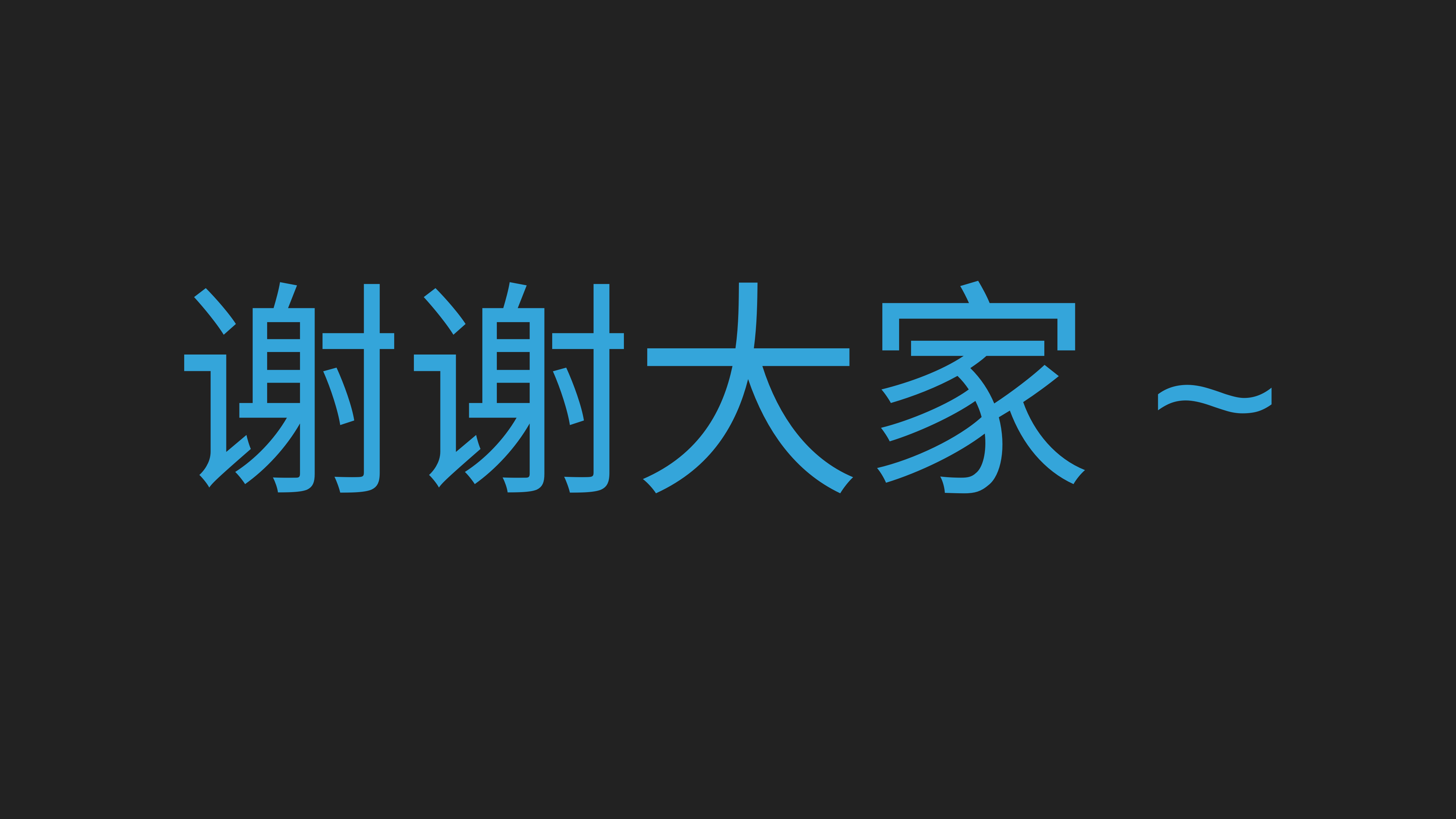

大兄弟厉害了
太屌了
大兄弟厉害了
厉害了
厉害了
666666
太屌了
太屌了
太屌了
太屌了
233333
233333
66666
66666
牛逼啊
牛逼啊
66666666
66666
太屌了
66666
谢谢大家~